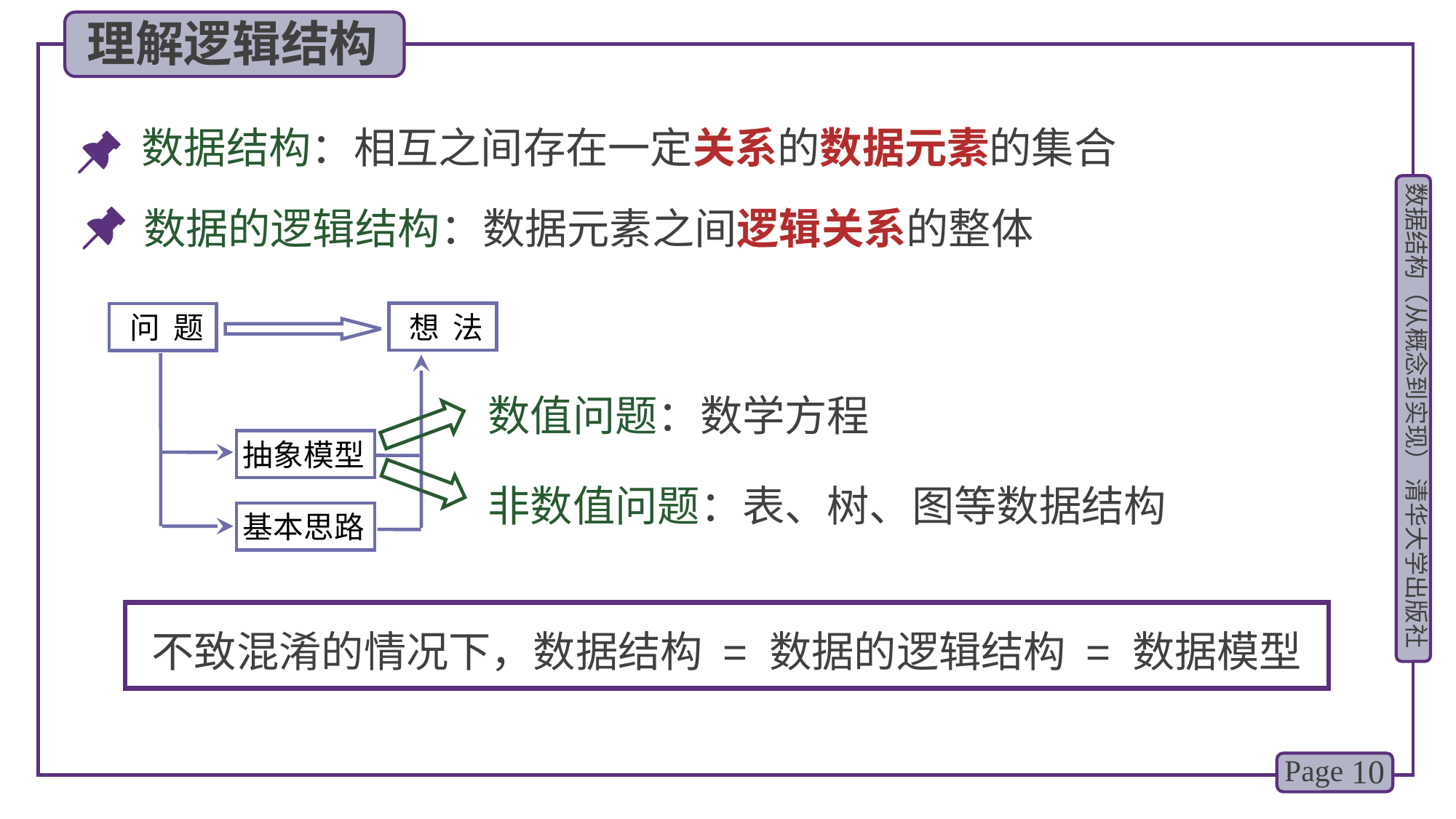

理解逻辑结构

数据结构：相互之间存在一定关系的数据元素的集合

数据的逻辑结构：数据元素之间逻辑关系的整体

 想  法
 问  题

数值问题：数学方程
非数值问题：表、树、图等数据结构

抽象模型

基本思路

不致混淆的情况下，数据结构 = 数据的逻辑结构 = 数据模型